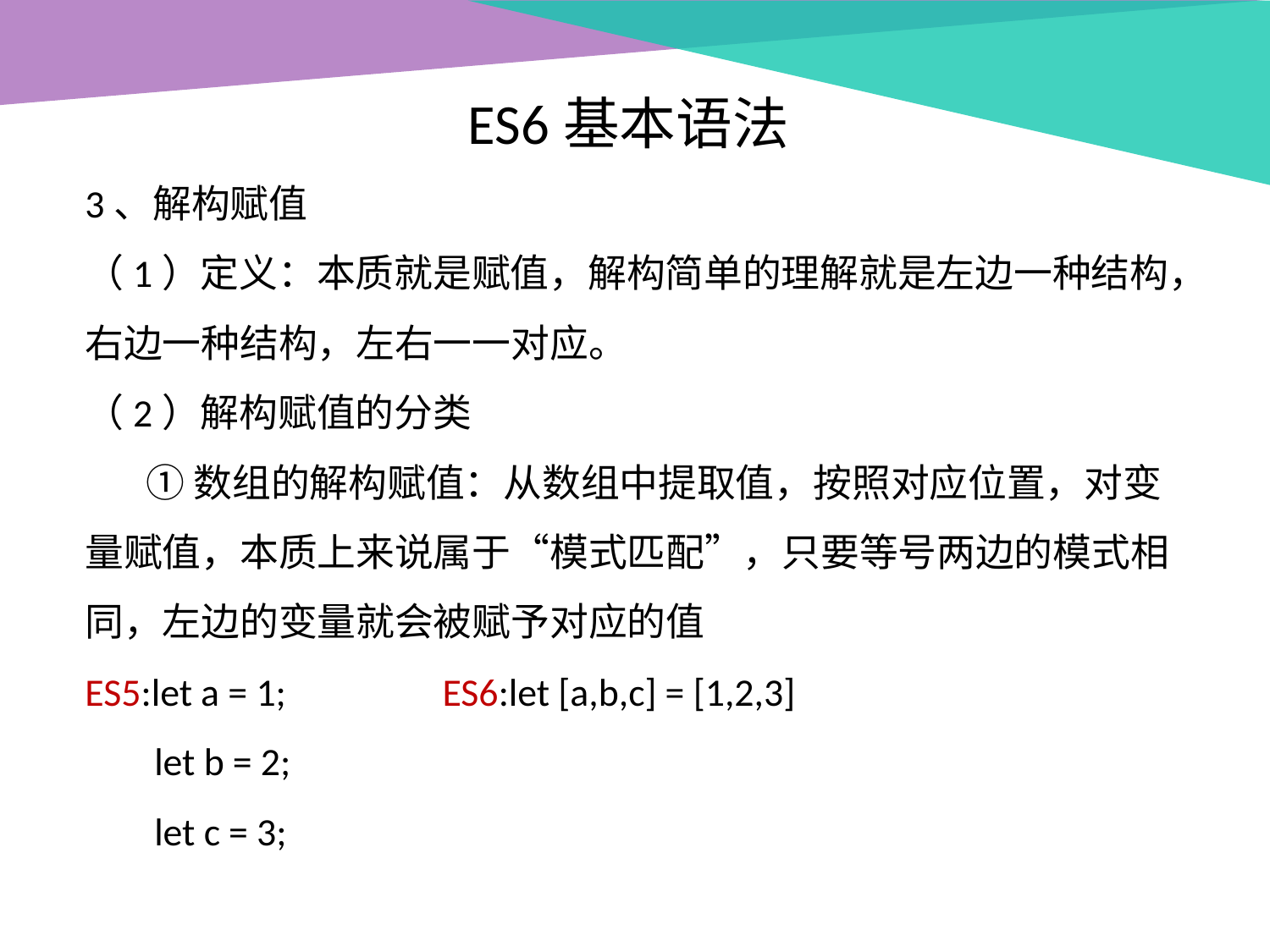

ES6基本语法
3、解构赋值
（1）定义：本质就是赋值，解构简单的理解就是左边一种结构，右边一种结构，左右一一对应。
（2）解构赋值的分类
       ①数组的解构赋值：从数组中提取值，按照对应位置，对变量赋值，本质上来说属于“模式匹配”，只要等号两边的模式相同，左边的变量就会被赋予对应的值
ES5:let a = 1;                  ES6:let [a,b,c] = [1,2,3]
        let b = 2;
        let c = 3;